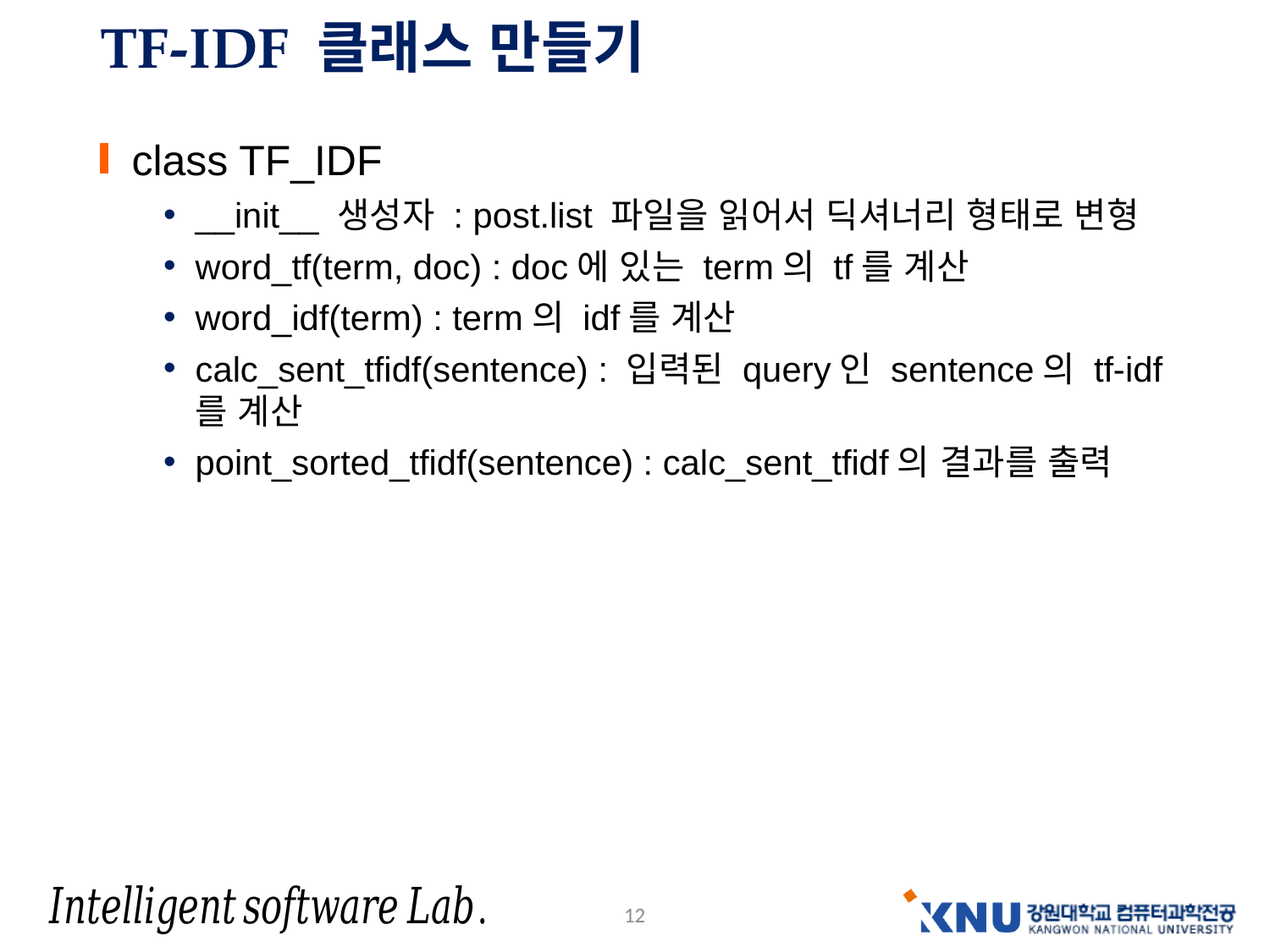

# TF-IDF 클래스 만들기
class TF_IDF
__init__ 생성자 : post.list 파일을 읽어서 딕셔너리 형태로 변형
word_tf(term, doc) : doc에 있는 term의 tf를 계산
word_idf(term) : term의 idf를 계산
calc_sent_tfidf(sentence) : 입력된 query인 sentence의 tf-idf를 계산
point_sorted_tfidf(sentence) : calc_sent_tfidf의 결과를 출력